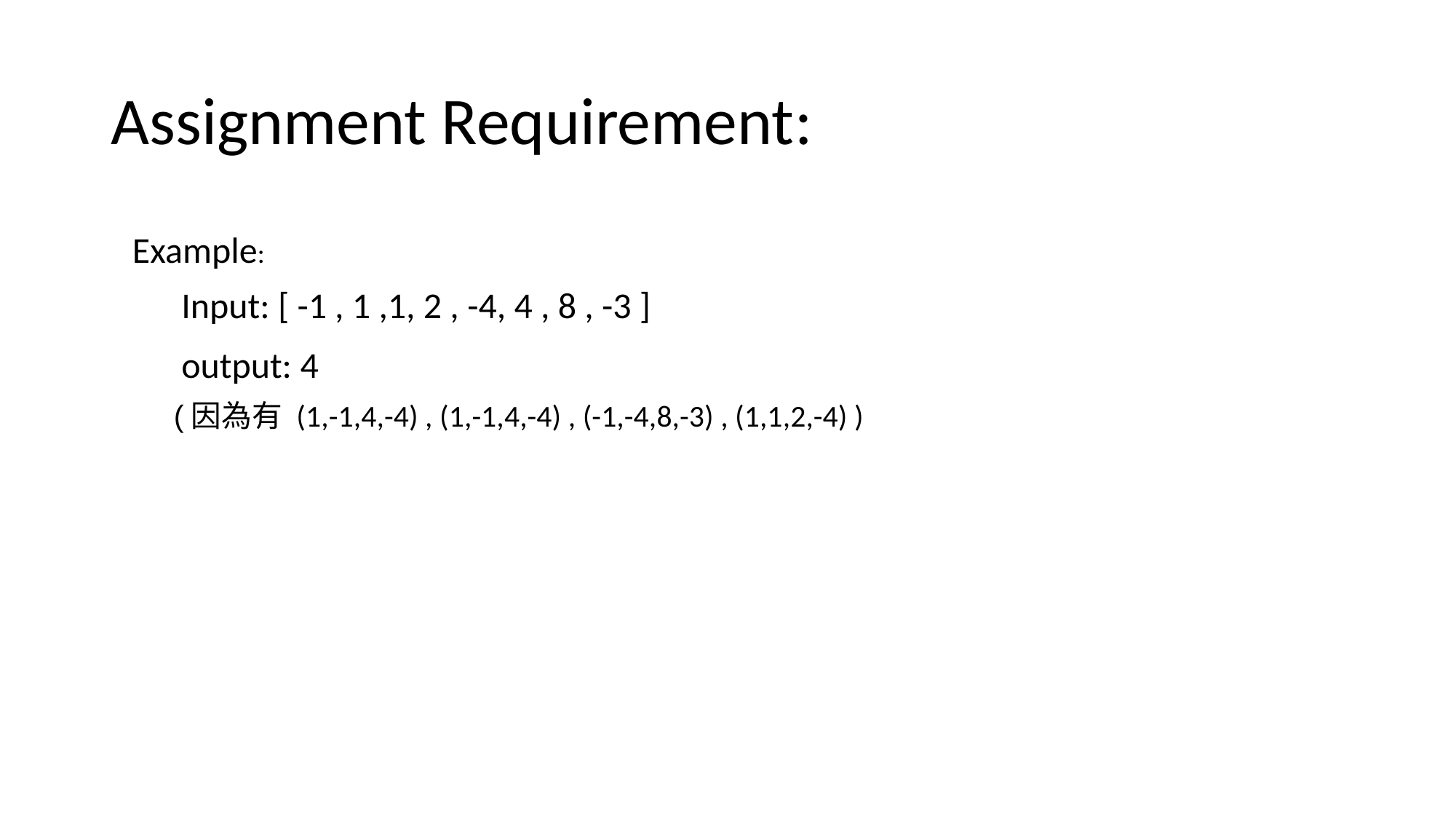

# Assignment Requirement:
Example:
      Input: [ -1 , 1 ,1, 2 , -4, 4 , 8 , -3 ]
      output: 4
      (因為有 (1,-1,4,-4) , (1,-1,4,-4) , (-1,-4,8,-3) , (1,1,2,-4) )